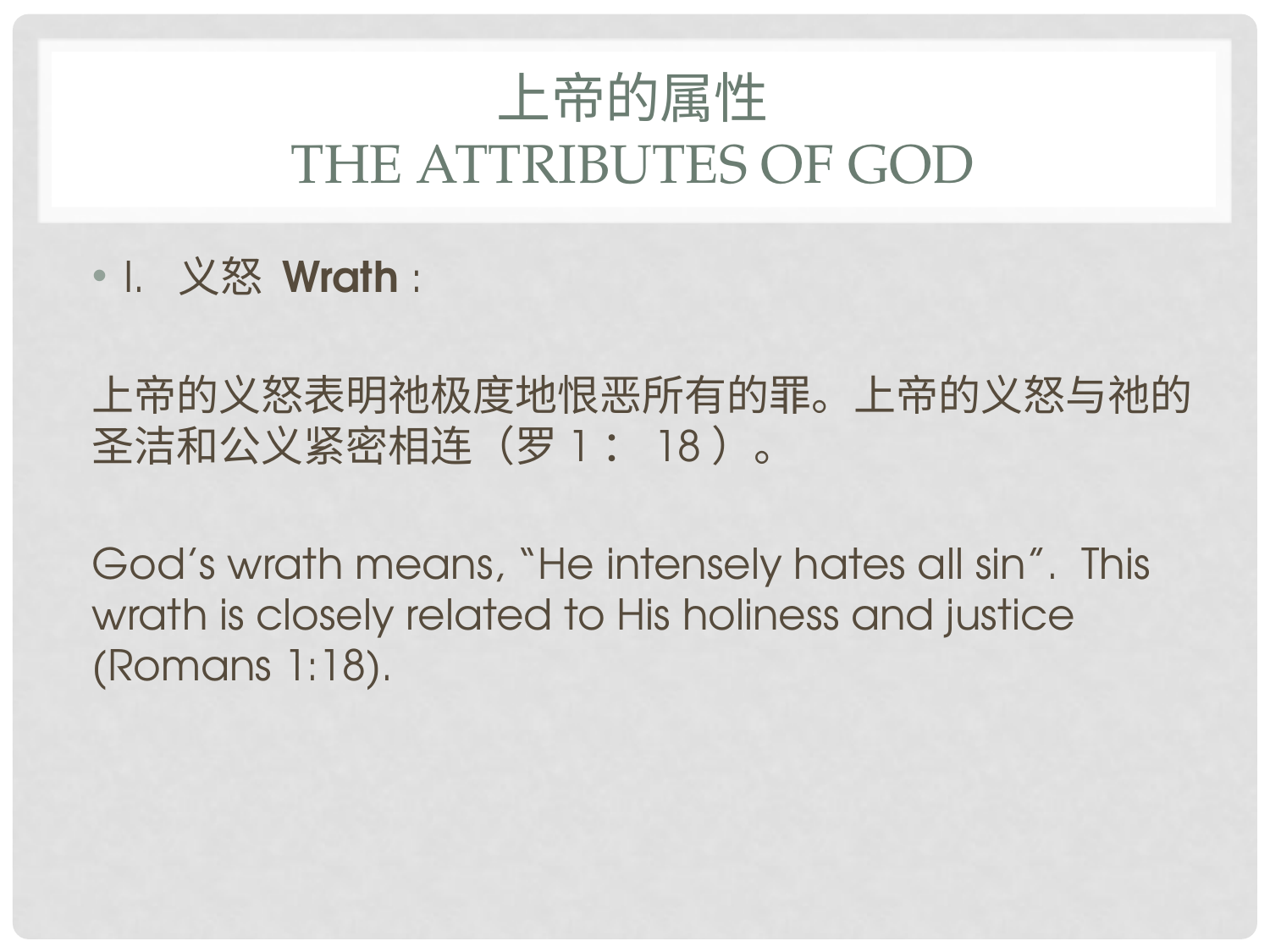

# 上帝的属性 The attributes of God
I.  义怒 Wrath :

上帝的义怒表明祂极度地恨恶所有的罪。上帝的义怒与祂的圣洁和公义紧密相连（罗1：18）。

God’s wrath means, “He intensely hates all sin”.  This wrath is closely related to His holiness and justice (Romans 1:18).